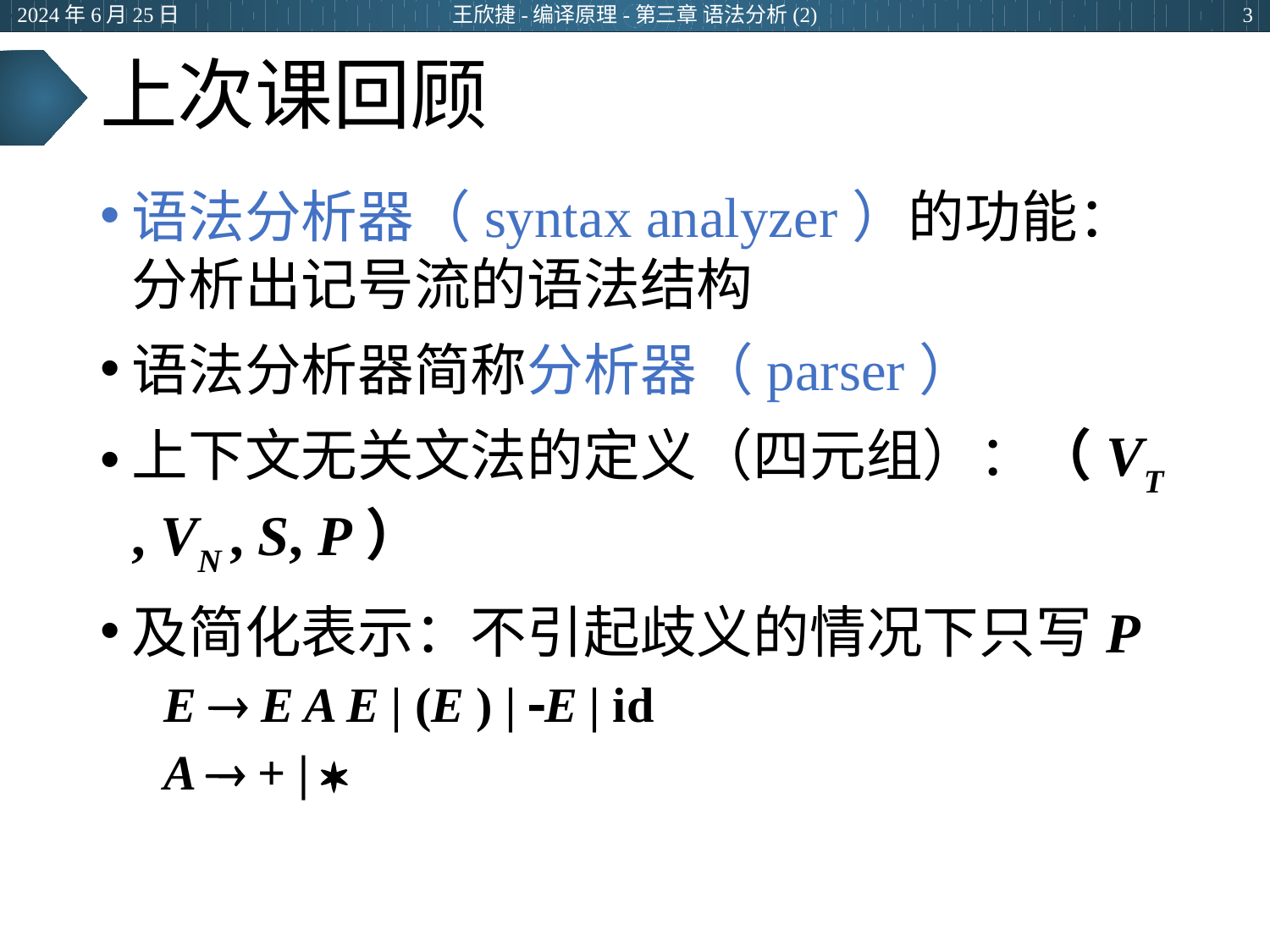

2024年6月25日
王欣捷-编译原理-第三章 语法分析(2)
3
# 上次课回顾
语法分析器（syntax analyzer）的功能：分析出记号流的语法结构
语法分析器简称分析器（parser）
上下文无关文法的定义（四元组）：（VT , VN , S, P）
及简化表示：不引起歧义的情况下只写P
E → E A E | (E ) | −E | id
A → + | ∗